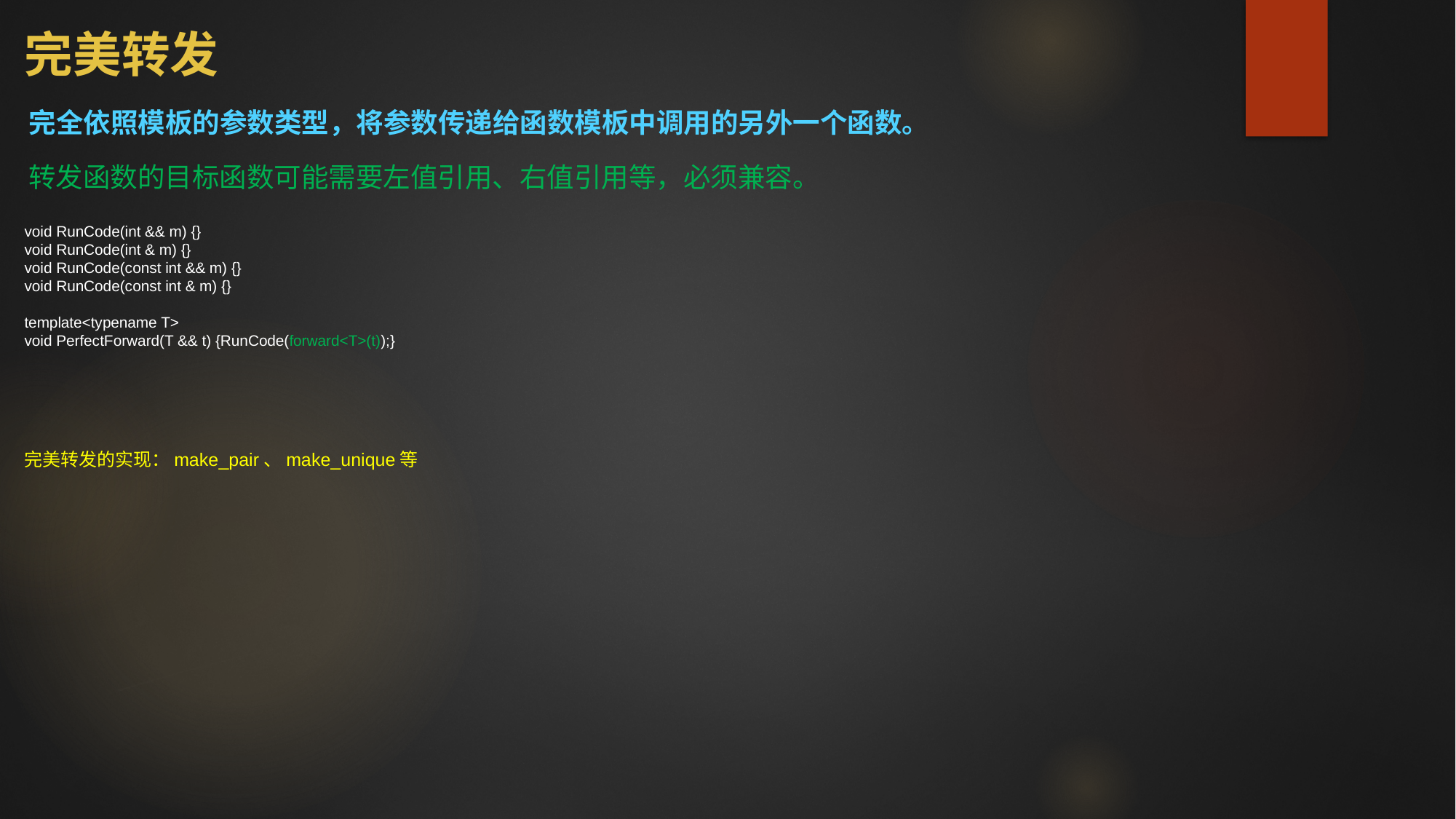

# 完美转发
完全依照模板的参数类型，将参数传递给函数模板中调用的另外一个函数。
转发函数的目标函数可能需要左值引用、右值引用等，必须兼容。
void RunCode(int && m) {}
void RunCode(int & m) {}
void RunCode(const int && m) {}
void RunCode(const int & m) {}

template<typename T>
void PerfectForward(T && t) {RunCode(forward<T>(t));}
完美转发的实现：make_pair、make_unique等